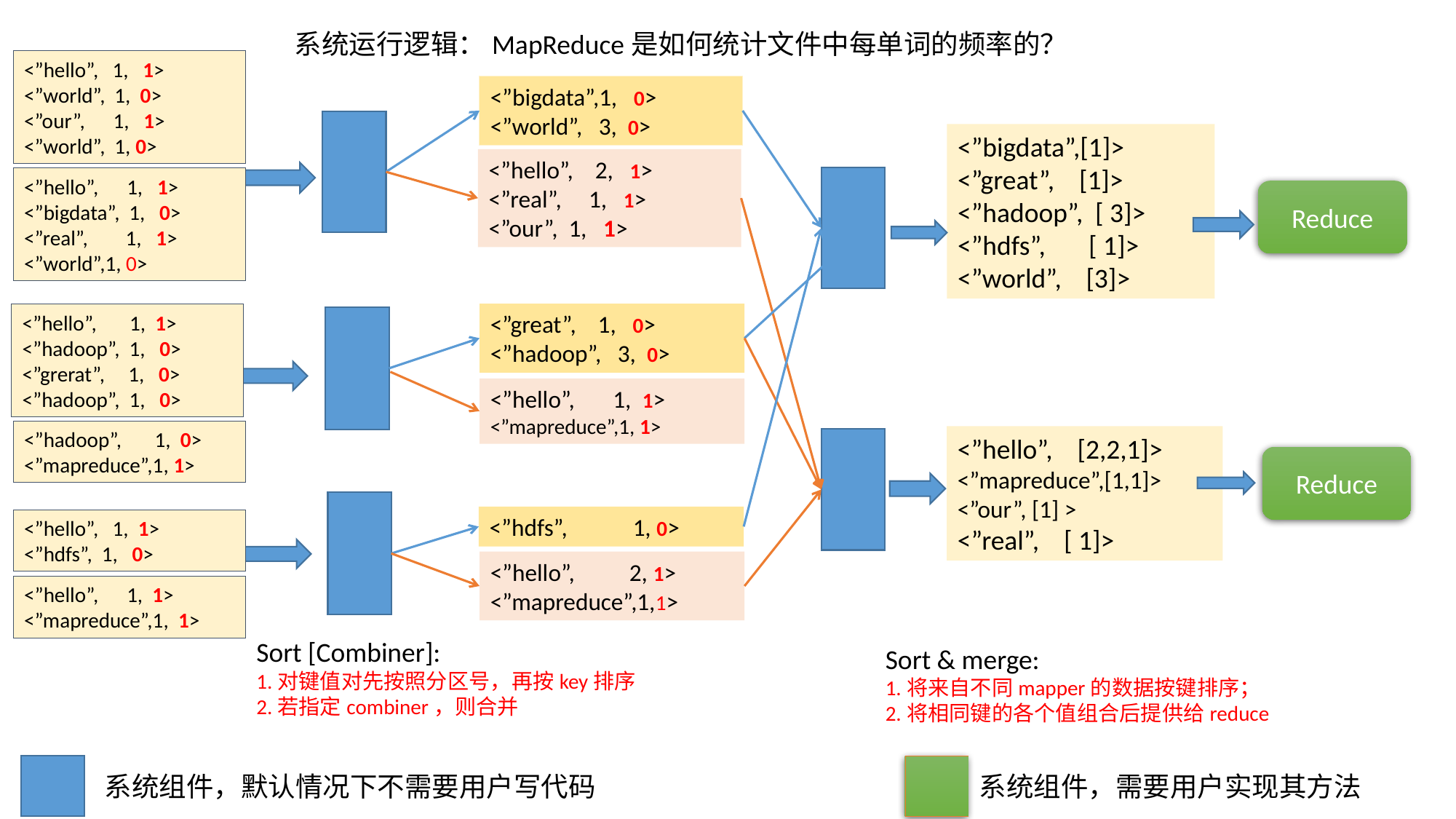

系统运行逻辑：MapReduce是如何统计文件中每单词的频率的？
<”hello”,   1,   1>
<”world”,  1,  0>
<”our”,      1,   1>
<”world”,  1, 0>
<”bigdata”,1,   0>
<”world”,   3,  0>

<”bigdata”,[1]>
<”great”,    [1]>
<”hadoop”,  [ 3]>
<”hdfs”,       [ 1]>
<”world”,    [3]>
<”hello”,    2,   1>
<”real”,     1,   1>
<”our”,  1,   1>

<”hello”,      1,   1>
<”bigdata”,  1,   0>
<”real”,        1,   1>
<”world”,1, 0>
Reduce

<”great”,    1,   0>
<”hadoop”,   3,  0>
<”hello”,       1,  1>
<”hadoop”,  1,   0>
<”grerat”,     1,   0>
<”hadoop”,  1,   0>

<”hello”,       1,  1>
<”mapreduce”,1, 1>
<”hadoop”,       1,  0>
<”mapreduce”,1, 1>
<”hello”,    [2,2,1]>
<”mapreduce”,[1,1]>
<”our”, [1] >
<”real”,    [ 1]>

Reduce

<”hdfs”,            1, 0>
<”hello”,   1,  1>
<”hdfs”,  1,   0>

<”hello”,          2, 1>
<”mapreduce”,1,1>
<”hello”,      1,  1>
<”mapreduce”,1,  1>
Sort [Combiner]:
1.对键值对先按照分区号，再按key排序
2.若指定combiner，则合并
Sort & merge:
1.将来自不同mapper的数据按键排序；
2.将相同键的各个值组合后提供给reduce

系统组件，默认情况下不需要用户写代码
系统组件，需要用户实现其方法